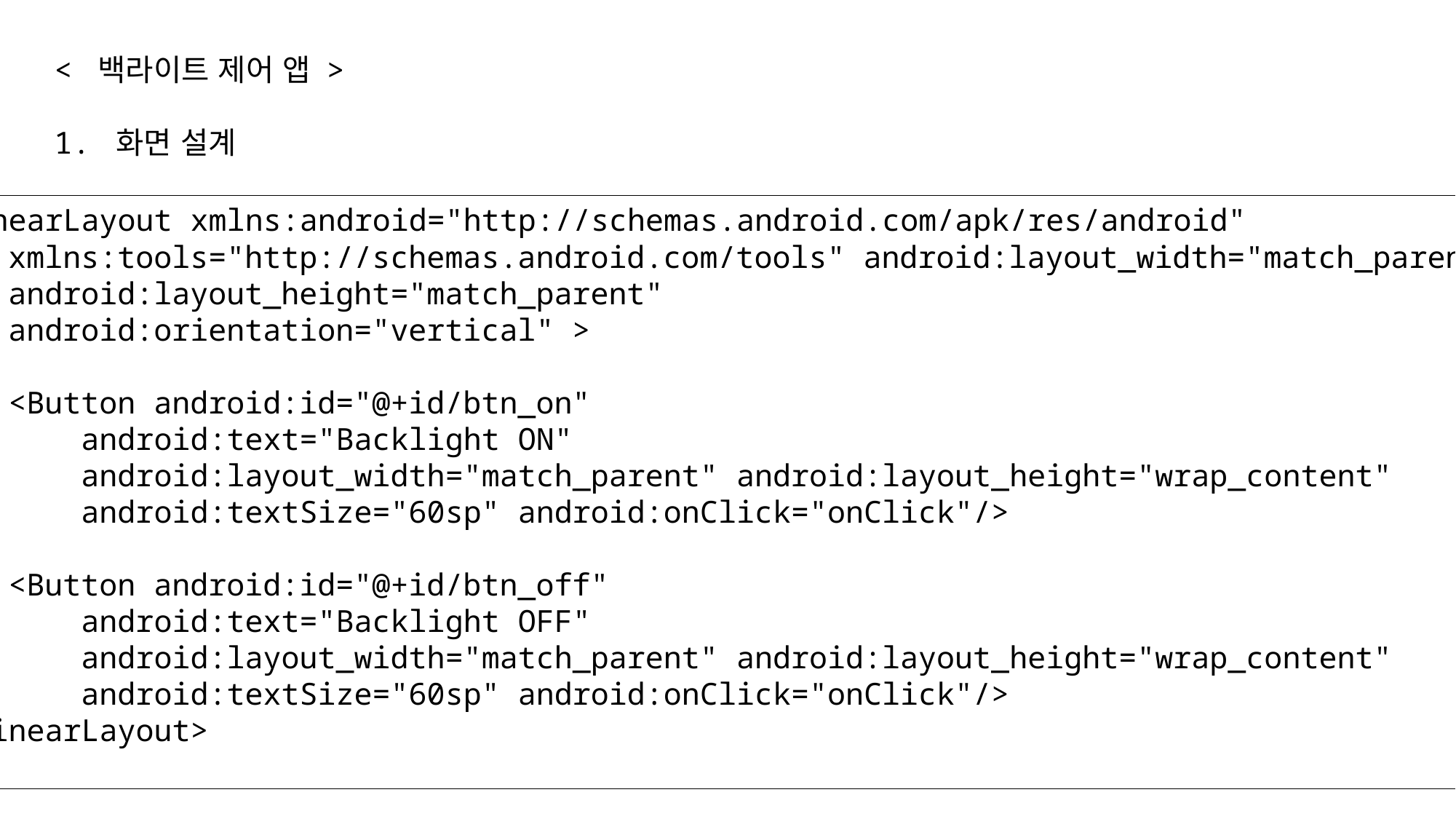

< 백라이트 제어 앱 >

1. 화면 설계
<LinearLayout xmlns:android="http://schemas.android.com/apk/res/android"
    xmlns:tools="http://schemas.android.com/tools" android:layout_width="match_parent"
    android:layout_height="match_parent"
    android:orientation="vertical" >

    <Button android:id="@+id/btn_on"
        android:text="Backlight ON"
        android:layout_width="match_parent" android:layout_height="wrap_content"
        android:textSize="60sp" android:onClick="onClick"/>

    <Button android:id="@+id/btn_off"
        android:text="Backlight OFF"
        android:layout_width="match_parent" android:layout_height="wrap_content"
        android:textSize="60sp" android:onClick="onClick"/>
</LinearLayout>